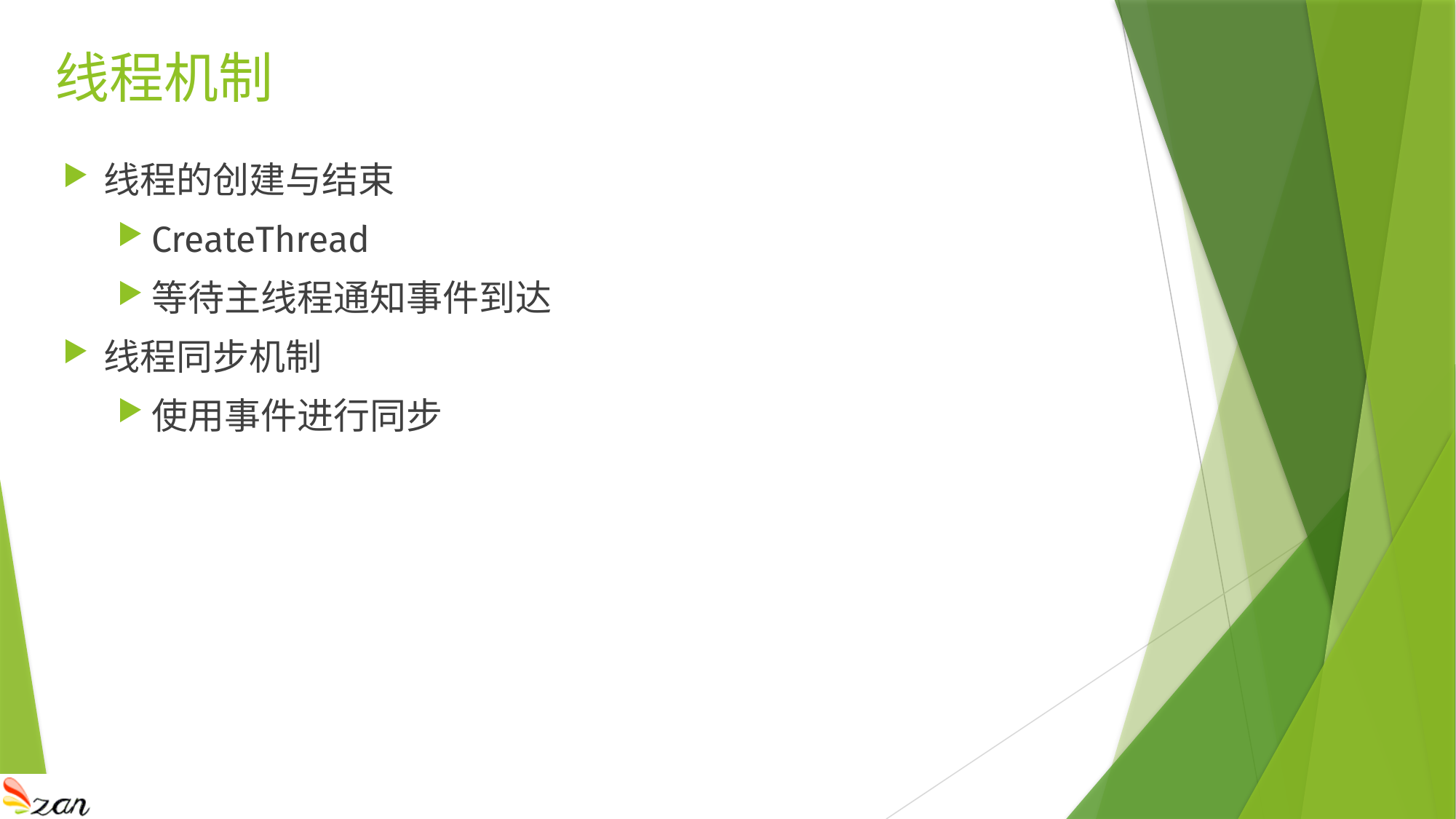

# 线程机制
线程的创建与结束
CreateThread
等待主线程通知事件到达
线程同步机制
使用事件进行同步